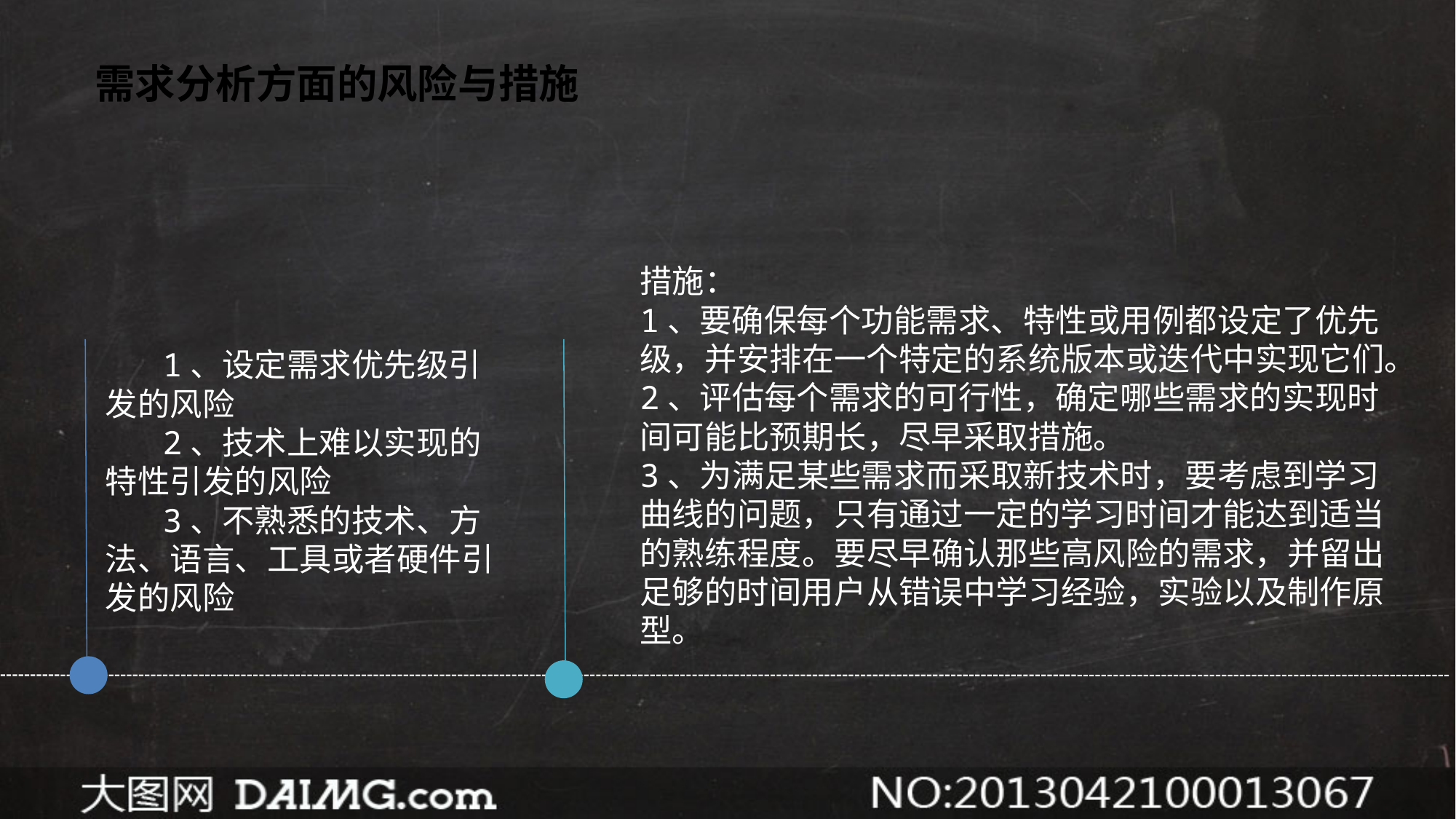

需求分析方面的风险与措施
措施：
1、要确保每个功能需求、特性或用例都设定了优先级，并安排在一个特定的系统版本或迭代中实现它们。
2、评估每个需求的可行性，确定哪些需求的实现时间可能比预期长，尽早采取措施。
3、为满足某些需求而采取新技术时，要考虑到学习曲线的问题，只有通过一定的学习时间才能达到适当的熟练程度。要尽早确认那些高风险的需求，并留出足够的时间用户从错误中学习经验，实验以及制作原型。

1、设定需求优先级引发的风险
2、技术上难以实现的特性引发的风险
3、不熟悉的技术、方法、语言、工具或者硬件引发的风险